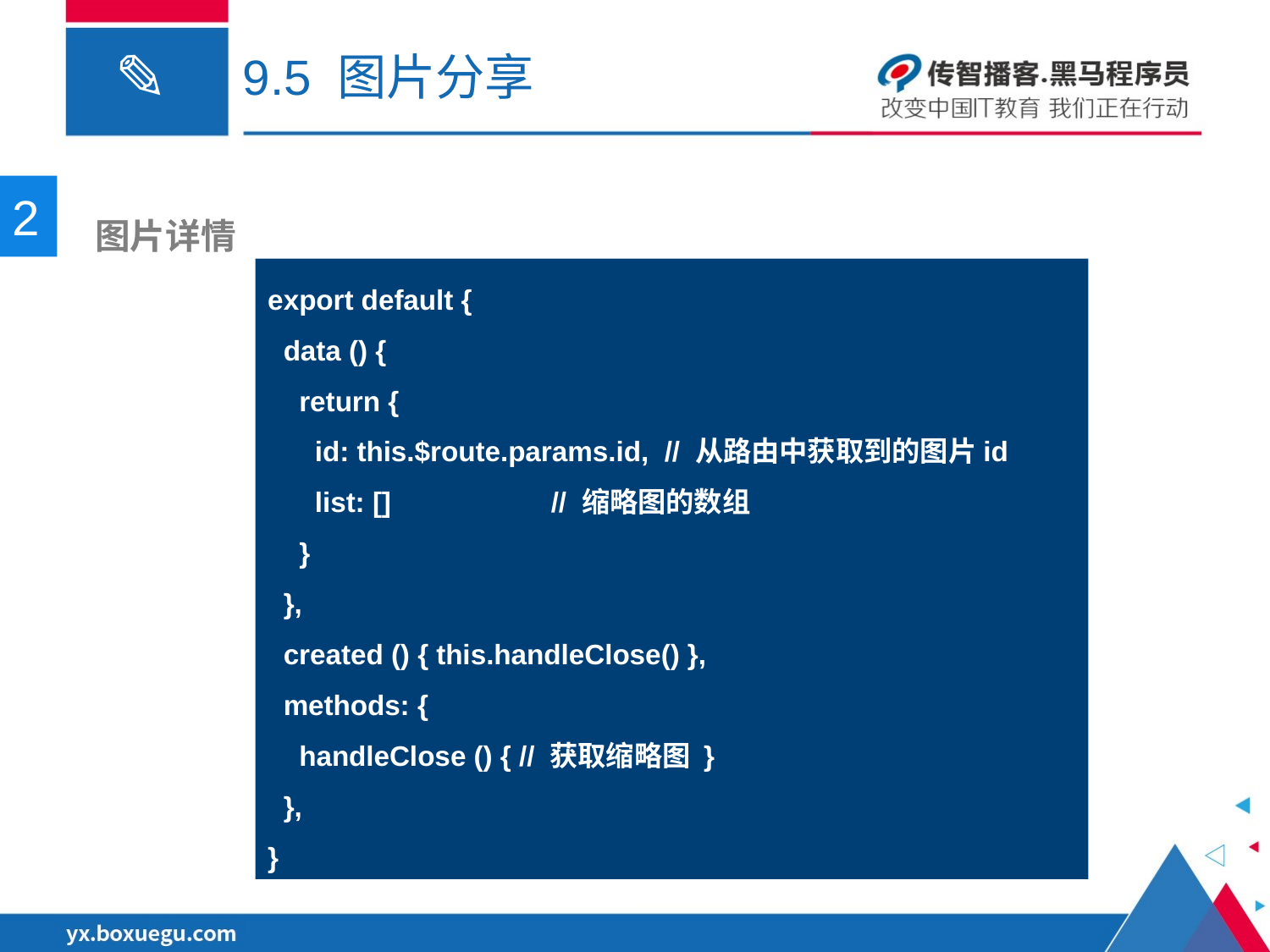

# 9.5 图片分享

2
  图片详情
export default {
  data () {
    return {
      id: this.$route.params.id,  // 从路由中获取到的图片id
      list: []	                    // 缩略图的数组
    }
  },
  created () { this.handleClose() },
  methods: {
    handleClose () { // 获取缩略图 }
  },
}